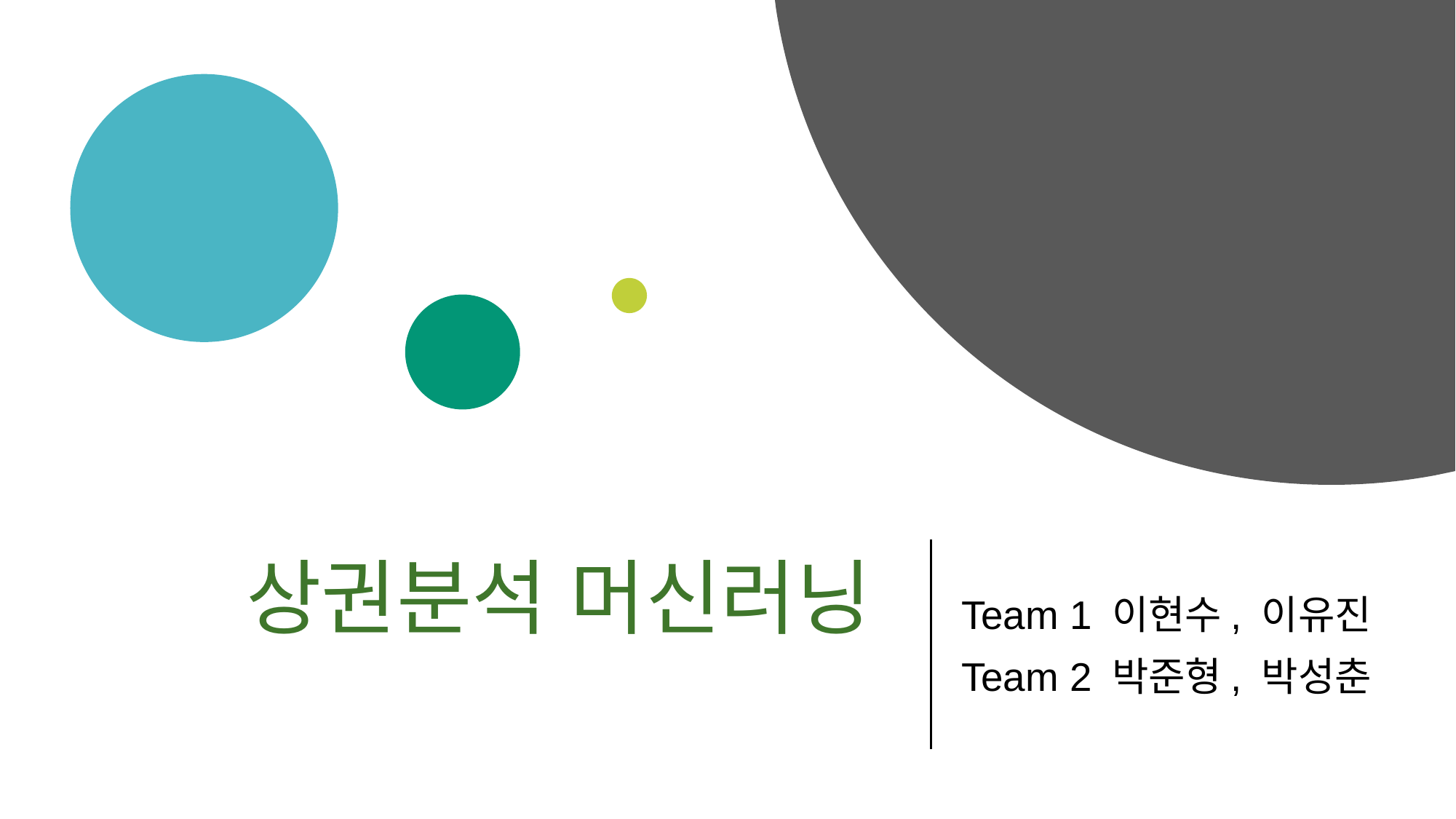

# 상권분석 머신러닝
Team 1 이현수, 이유진
Team 2 박준형, 박성춘